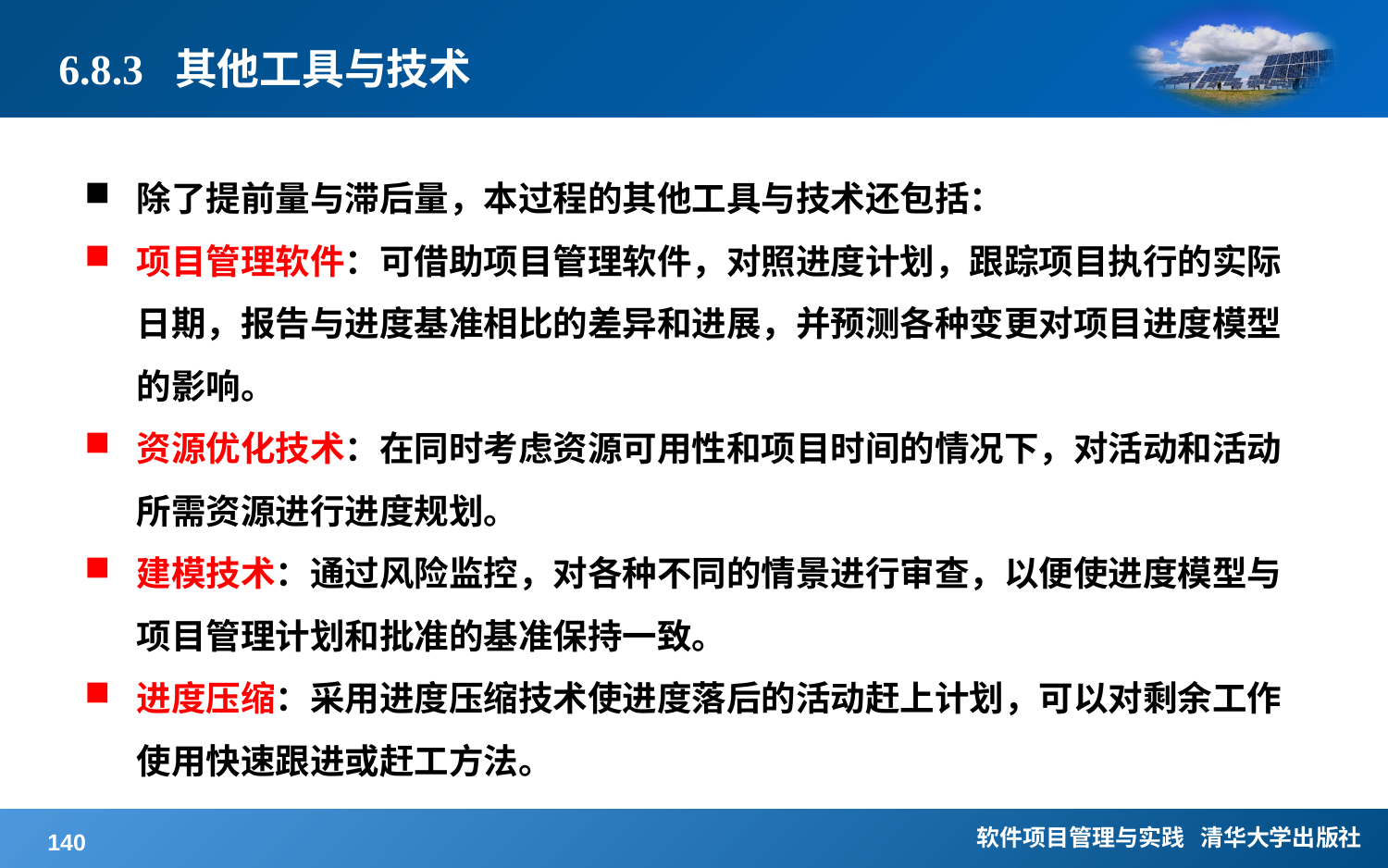

# 6.8.3  其他工具与技术
除了提前量与滞后量，本过程的其他工具与技术还包括：
项目管理软件：可借助项目管理软件，对照进度计划，跟踪项目执行的实际日期，报告与进度基准相比的差异和进展，并预测各种变更对项目进度模型的影响。
资源优化技术：在同时考虑资源可用性和项目时间的情况下，对活动和活动所需资源进行进度规划。
建模技术：通过风险监控，对各种不同的情景进行审查，以便使进度模型与项目管理计划和批准的基准保持一致。
进度压缩：采用进度压缩技术使进度落后的活动赶上计划，可以对剩余工作使用快速跟进或赶工方法。